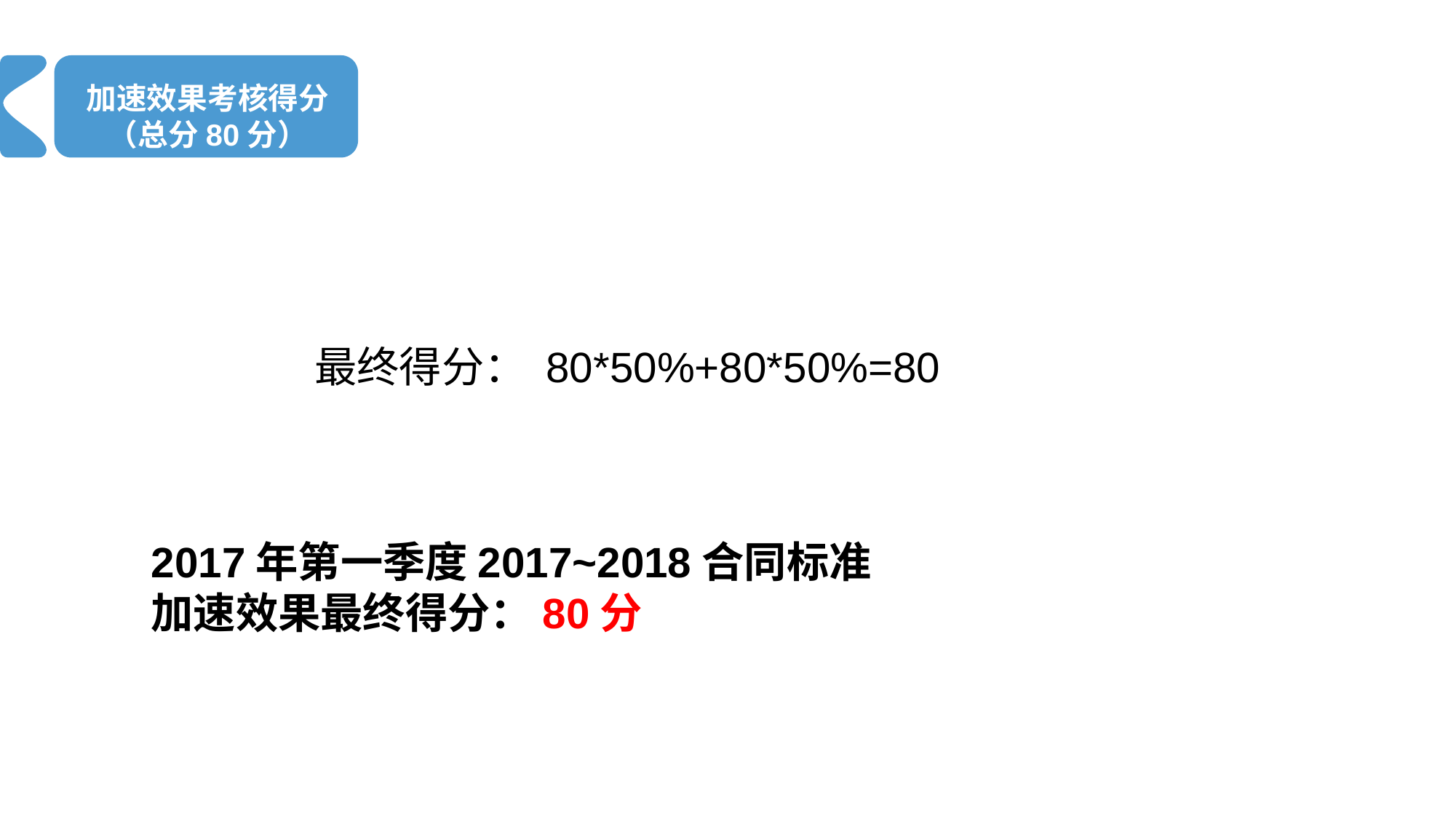

# 加速效果考核得分 （总分80分）
最终得分： 80*50%+80*50%=80
2017年第一季度2017~2018合同标准
加速效果最终得分：80分